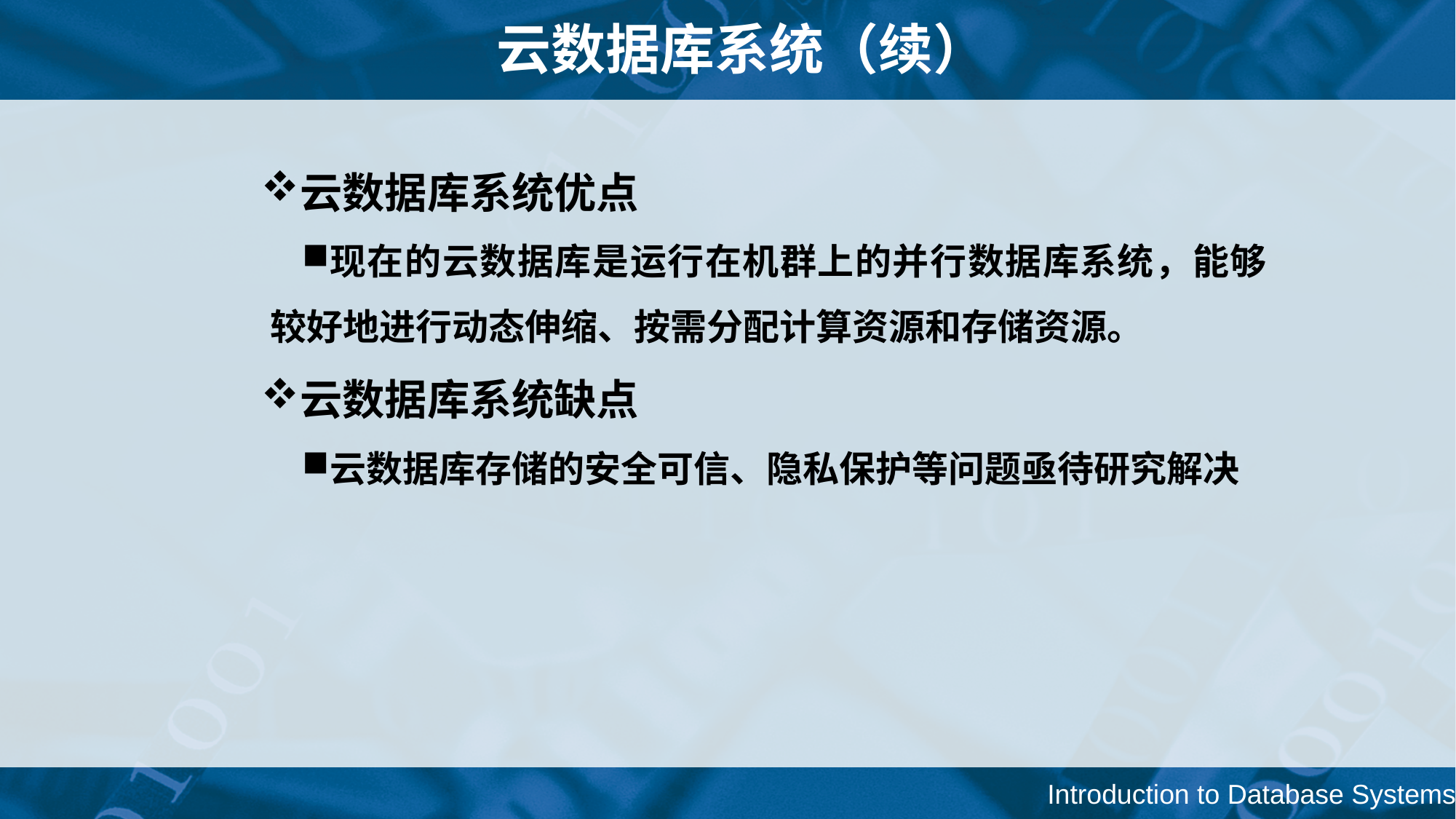

# 云数据库系统（续）
云数据库系统优点
现在的云数据库是运行在机群上的并行数据库系统，能够较好地进行动态伸缩、按需分配计算资源和存储资源。
云数据库系统缺点
云数据库存储的安全可信、隐私保护等问题亟待研究解决